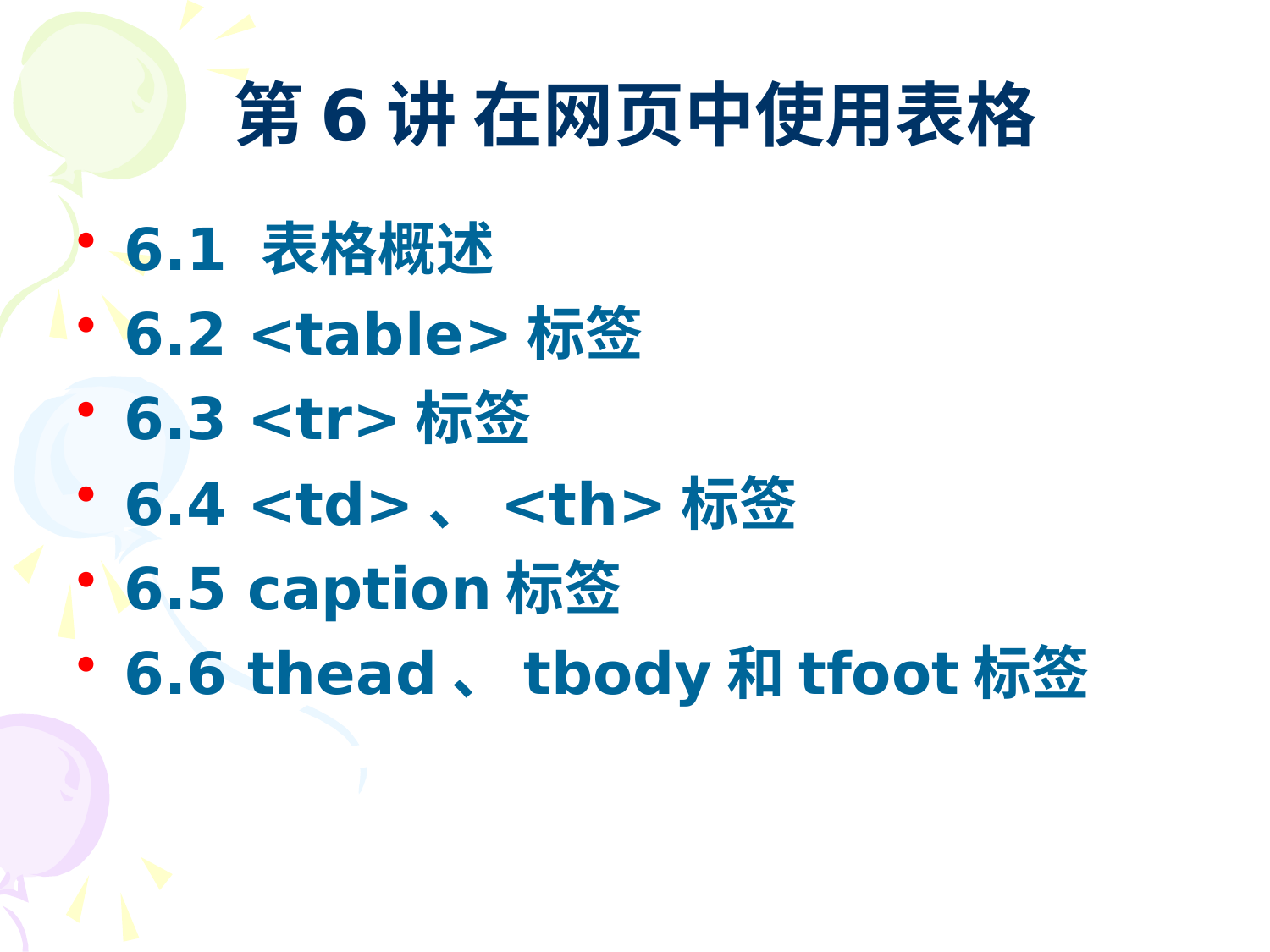

# 第6讲 在网页中使用表格
6.1 表格概述
6.2 <table>标签
6.3 <tr>标签
6.4 <td>、<th>标签
6.5 caption标签
6.6 thead、tbody和tfoot标签